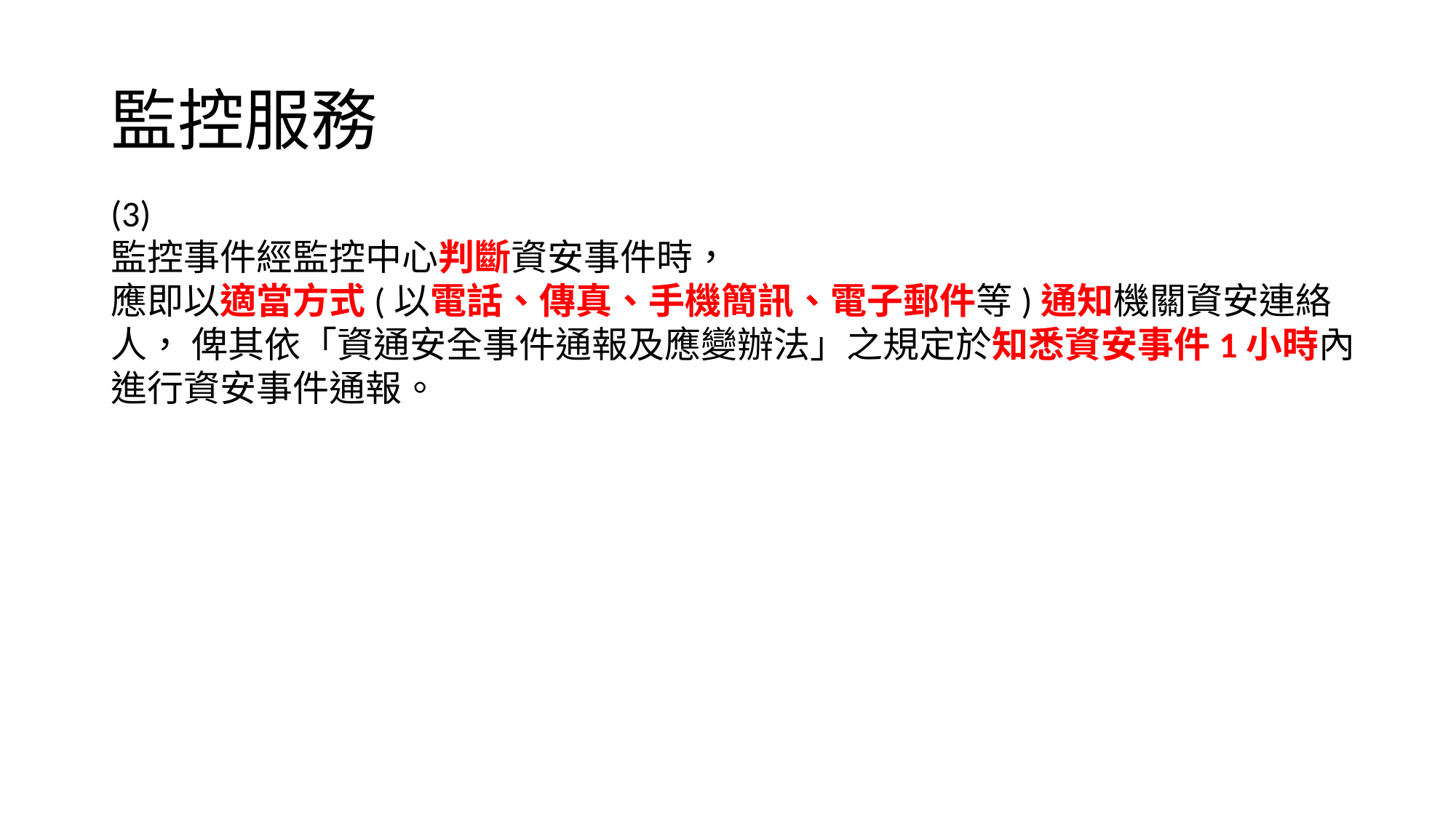

# 監控服務
(3)
監控事件經監控中心判斷資安事件時，
應即以適當方式(以電話、傳真、手機簡訊、電子郵件等)通知機關資安連絡人， 俾其依「資通安全事件通報及應變辦法」之規定於知悉資安事件1小時內進行資安事件通報。